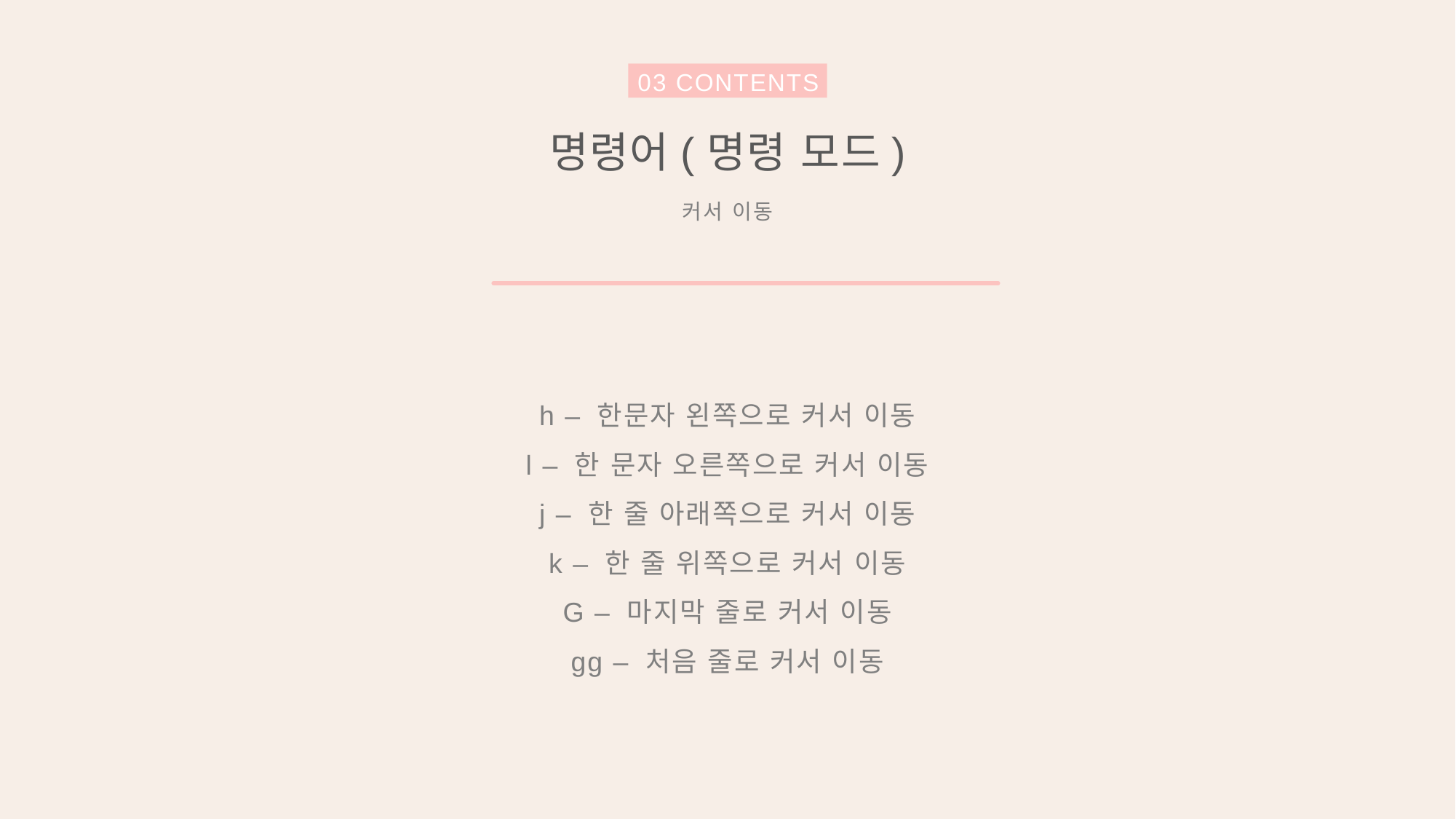

03 CONTENTS
명령어(명령 모드)
커서 이동
h – 한문자 왼쪽으로 커서 이동
l – 한 문자 오른쪽으로 커서 이동
j – 한 줄 아래쪽으로 커서 이동
k – 한 줄 위쪽으로 커서 이동
G – 마지막 줄로 커서 이동
gg – 처음 줄로 커서 이동